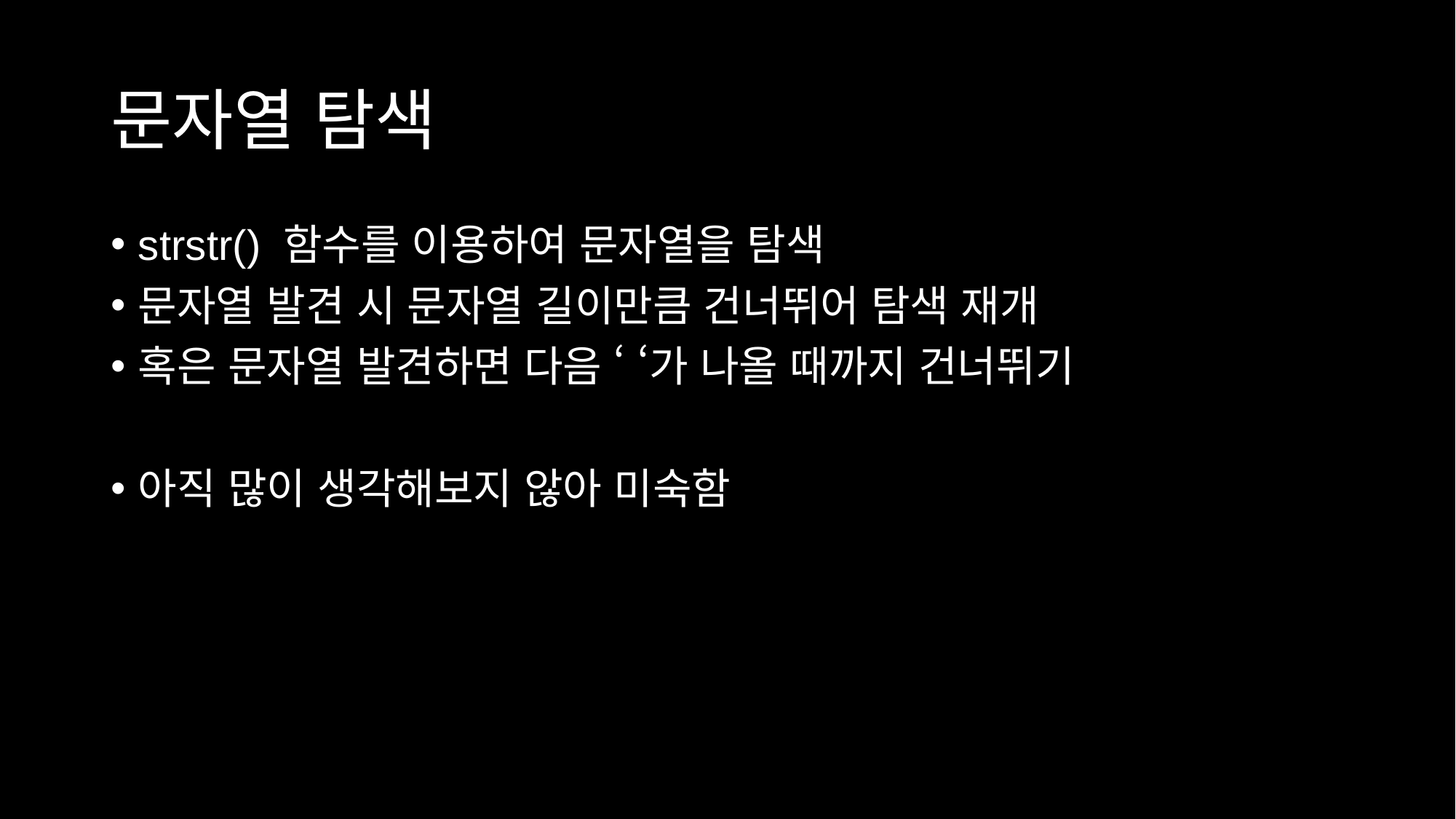

# 문자열 탐색
strstr() 함수를 이용하여 문자열을 탐색
문자열 발견 시 문자열 길이만큼 건너뛰어 탐색 재개
혹은 문자열 발견하면 다음 ‘ ‘가 나올 때까지 건너뛰기

아직 많이 생각해보지 않아 미숙함